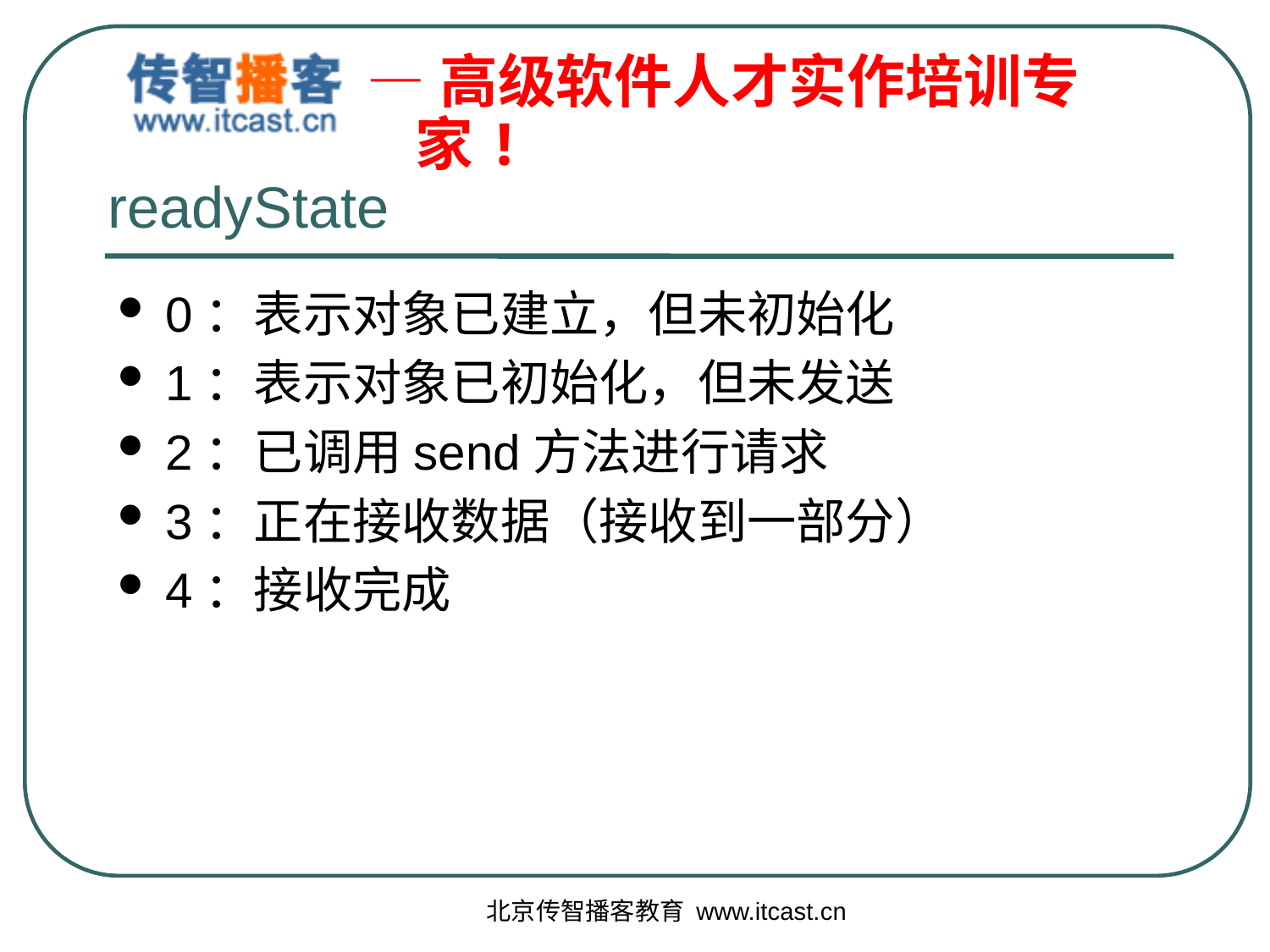

# readyState
0：表示对象已建立，但未初始化
1：表示对象已初始化，但未发送
2：已调用send方法进行请求
3：正在接收数据（接收到一部分）
4：接收完成
北京传智播客教育 www.itcast.cn